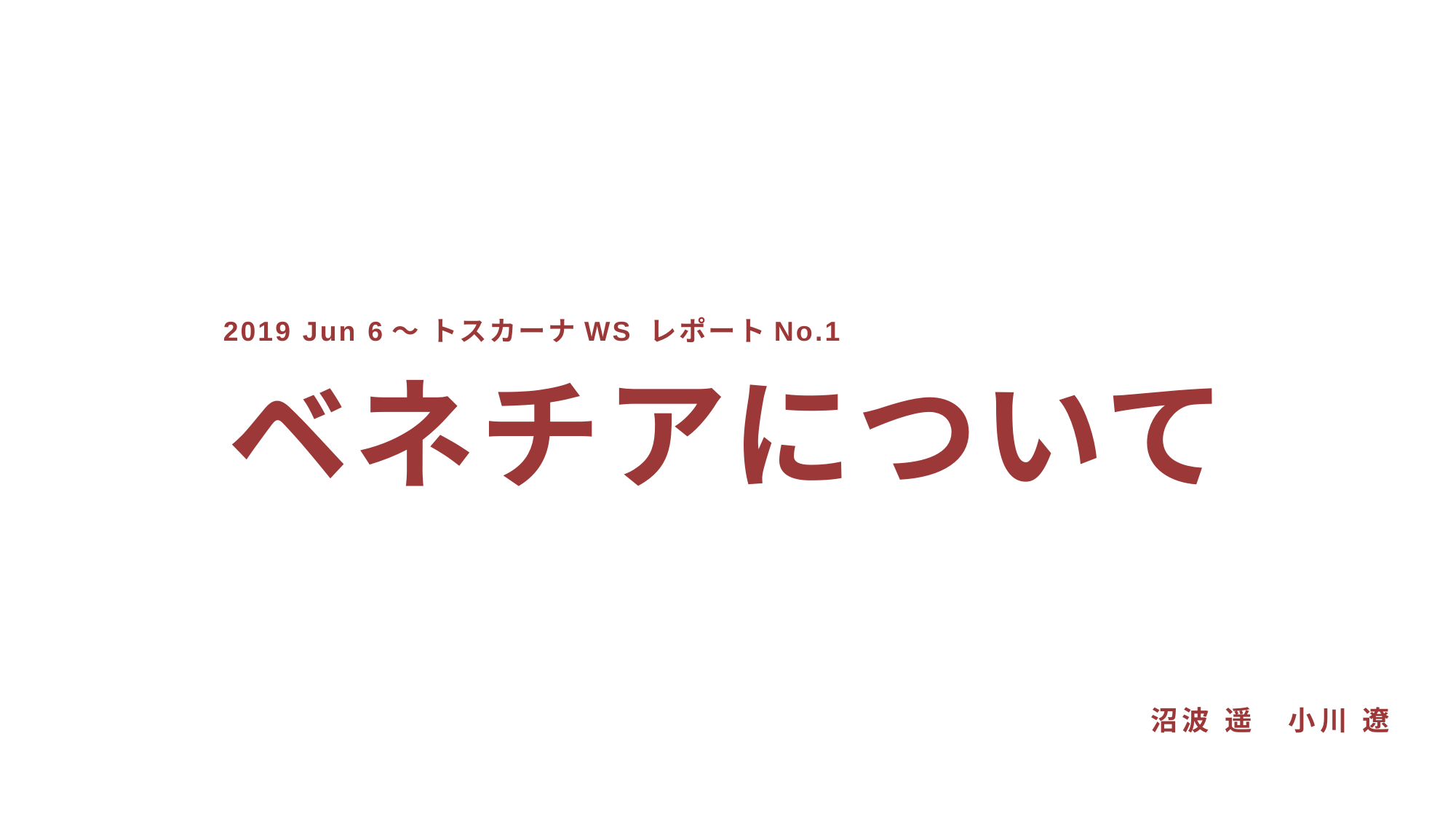

2019 Jun 6〜 トスカーナWS レポートNo.1
ベネチアについて
沼波 遥　小川 遼